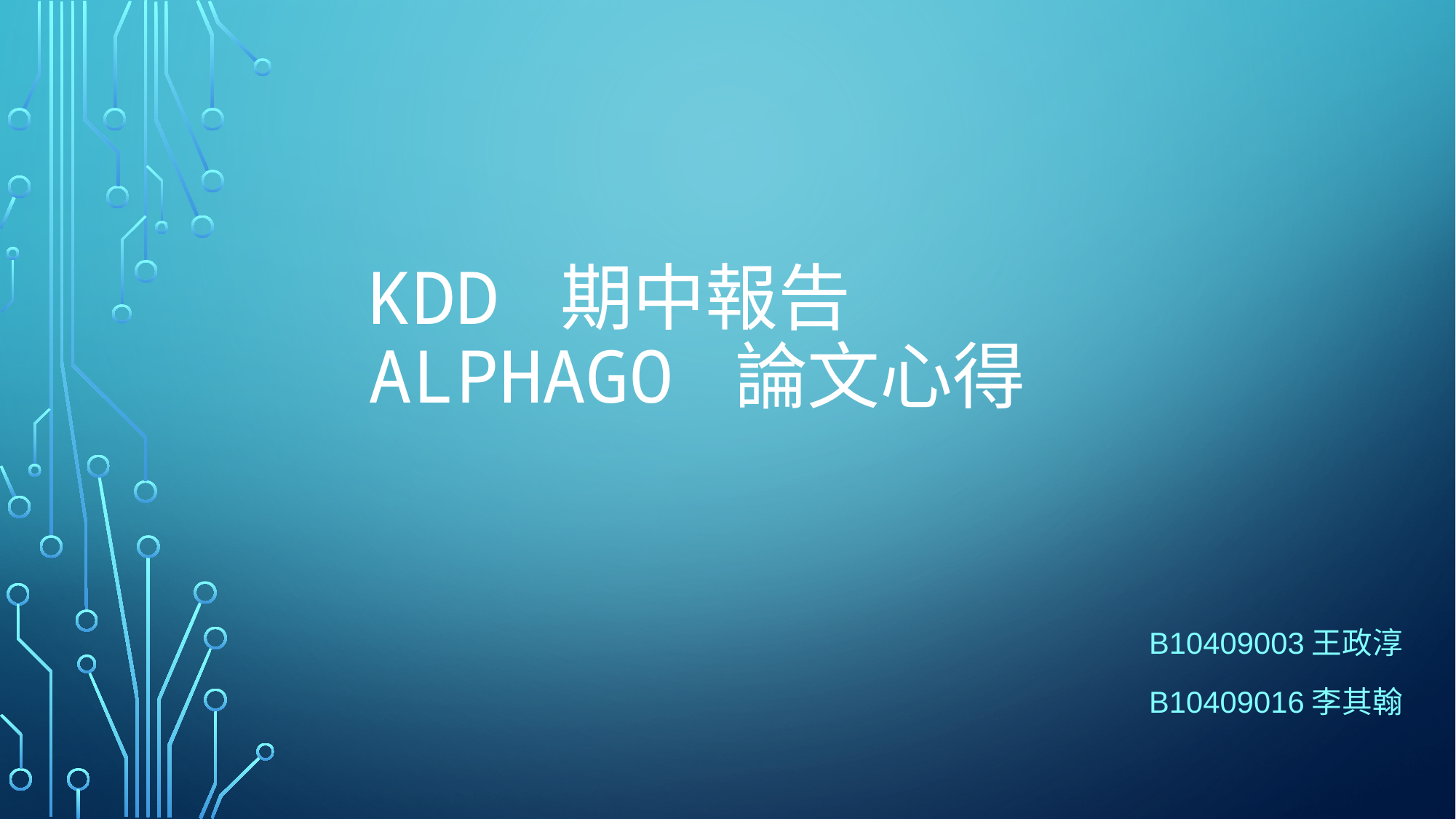

# KDD 期中報告 ALPHAgo 論文心得
B10409003王政淳
B10409016李其翰